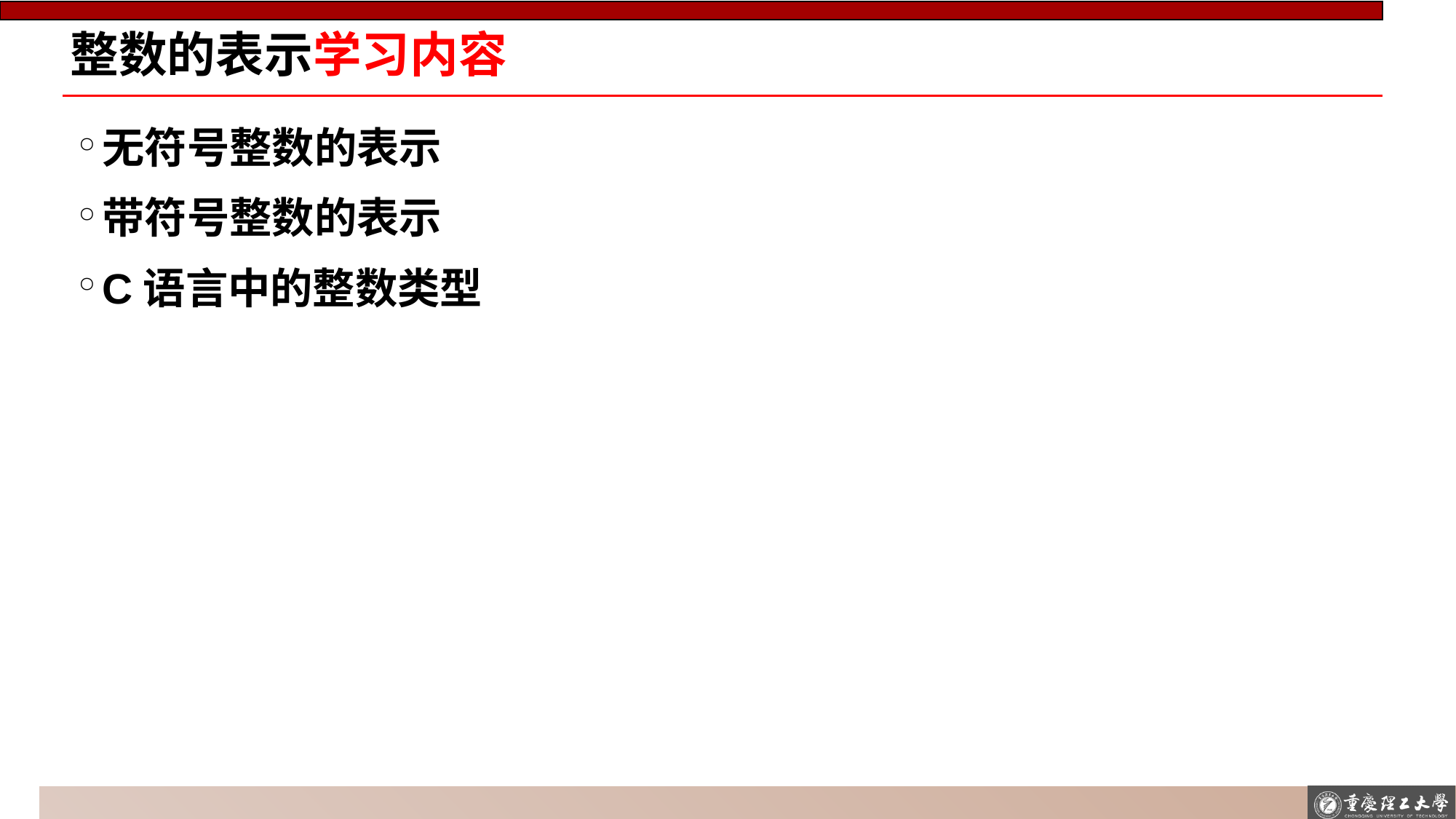

# 整数的表示学习内容
无符号整数的表示
带符号整数的表示
C语言中的整数类型